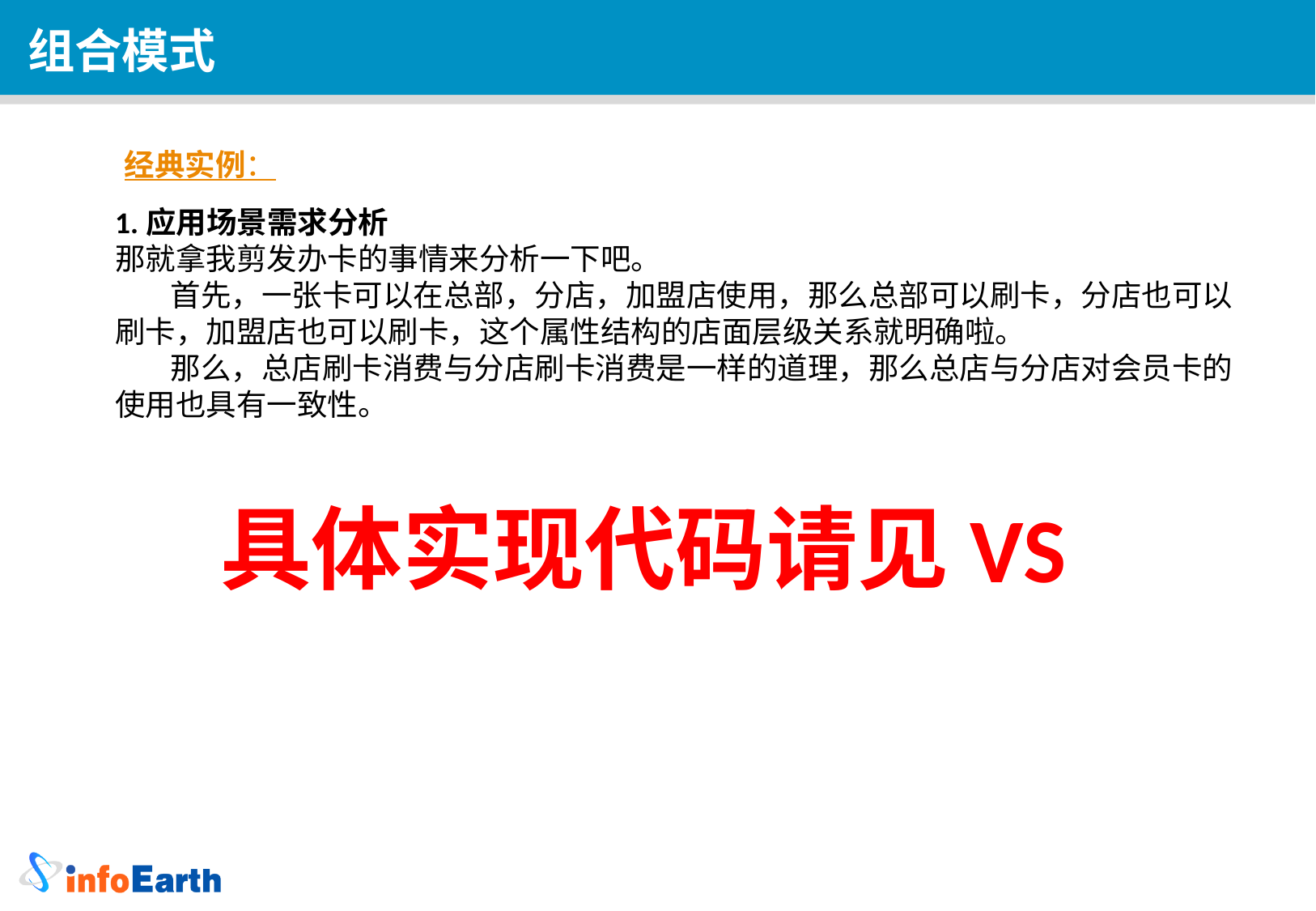

组合模式
经典实例：
1.应用场景需求分析
那就拿我剪发办卡的事情来分析一下吧。
       首先，一张卡可以在总部，分店，加盟店使用，那么总部可以刷卡，分店也可以刷卡，加盟店也可以刷卡，这个属性结构的店面层级关系就明确啦。
       那么，总店刷卡消费与分店刷卡消费是一样的道理，那么总店与分店对会员卡的使用也具有一致性。
具体实现代码请见VS